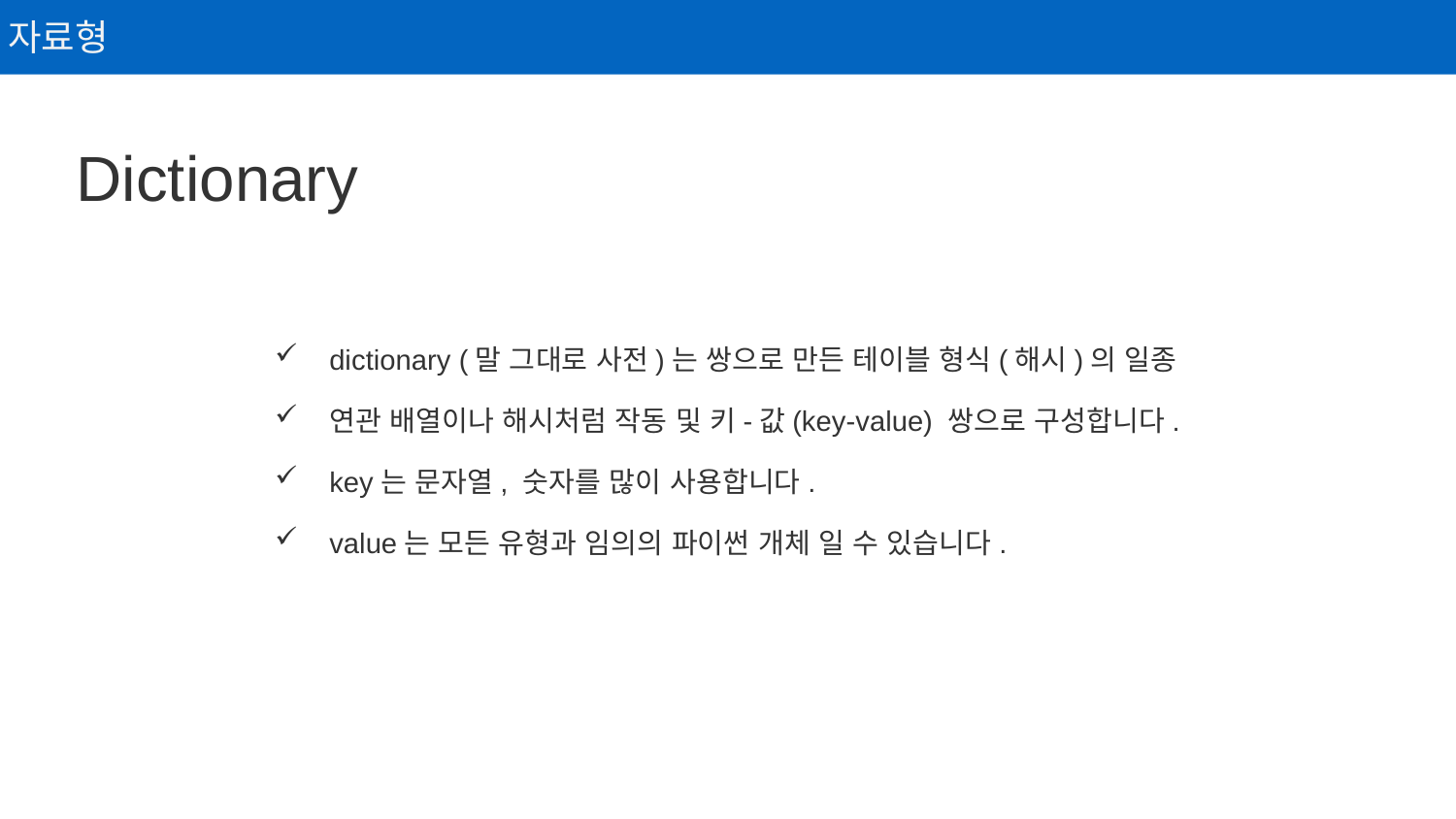

자료형

Dictionary
dictionary (말 그대로 사전)는 쌍으로 만든 테이블 형식(해시)의 일종
연관 배열이나 해시처럼 작동 및 키-값(key-value) 쌍으로 구성합니다.
key는 문자열, 숫자를 많이 사용합니다.
value는 모든 유형과 임의의 파이썬 개체 일 수 있습니다.